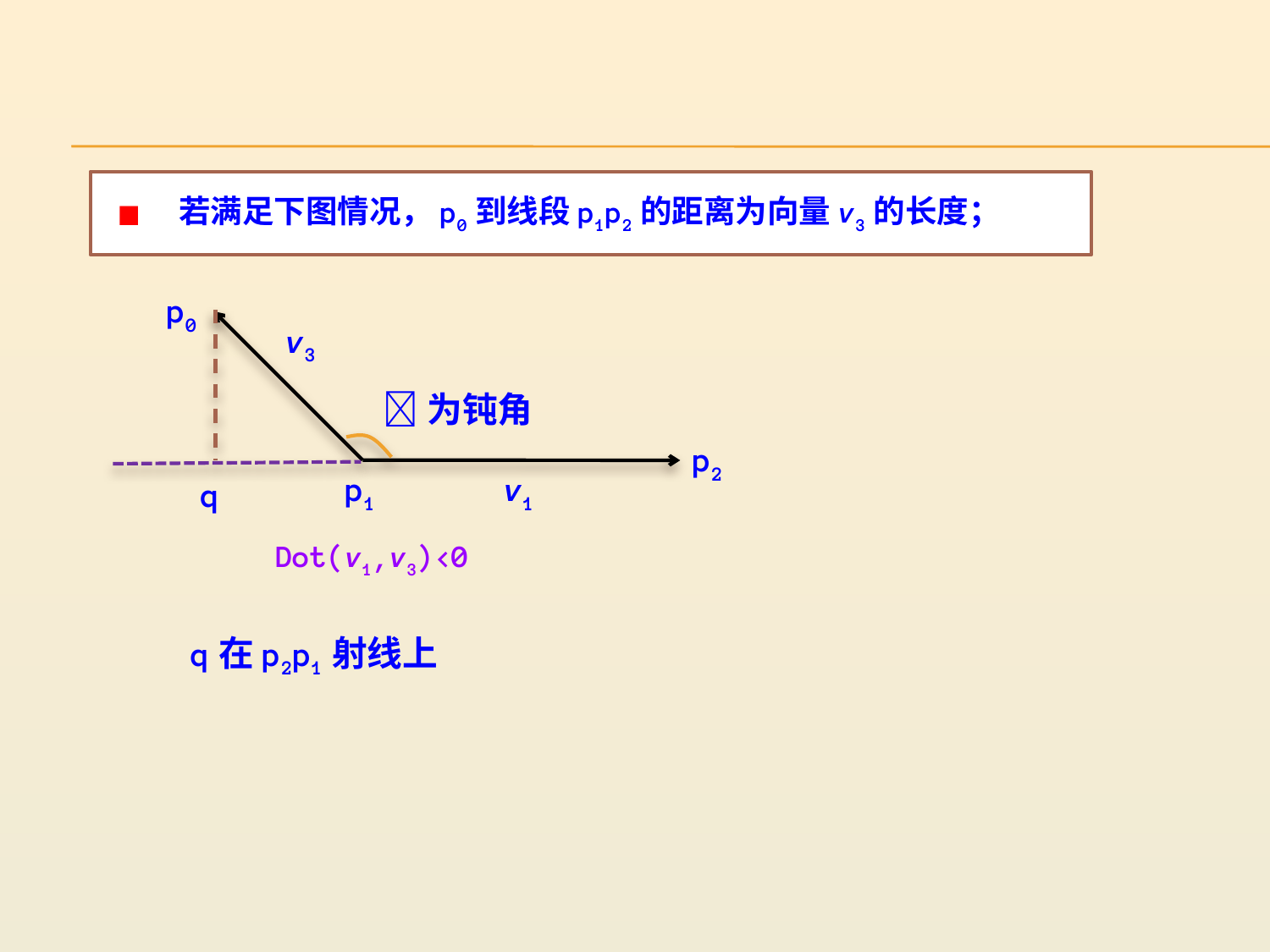

若满足下图情况，p0到线段p1p2的距离为向量v3的长度；
p0
v3
 θ为钝角
p2

p1
v1
Dot(v1,v3)<0
q在p2p1射线上
q